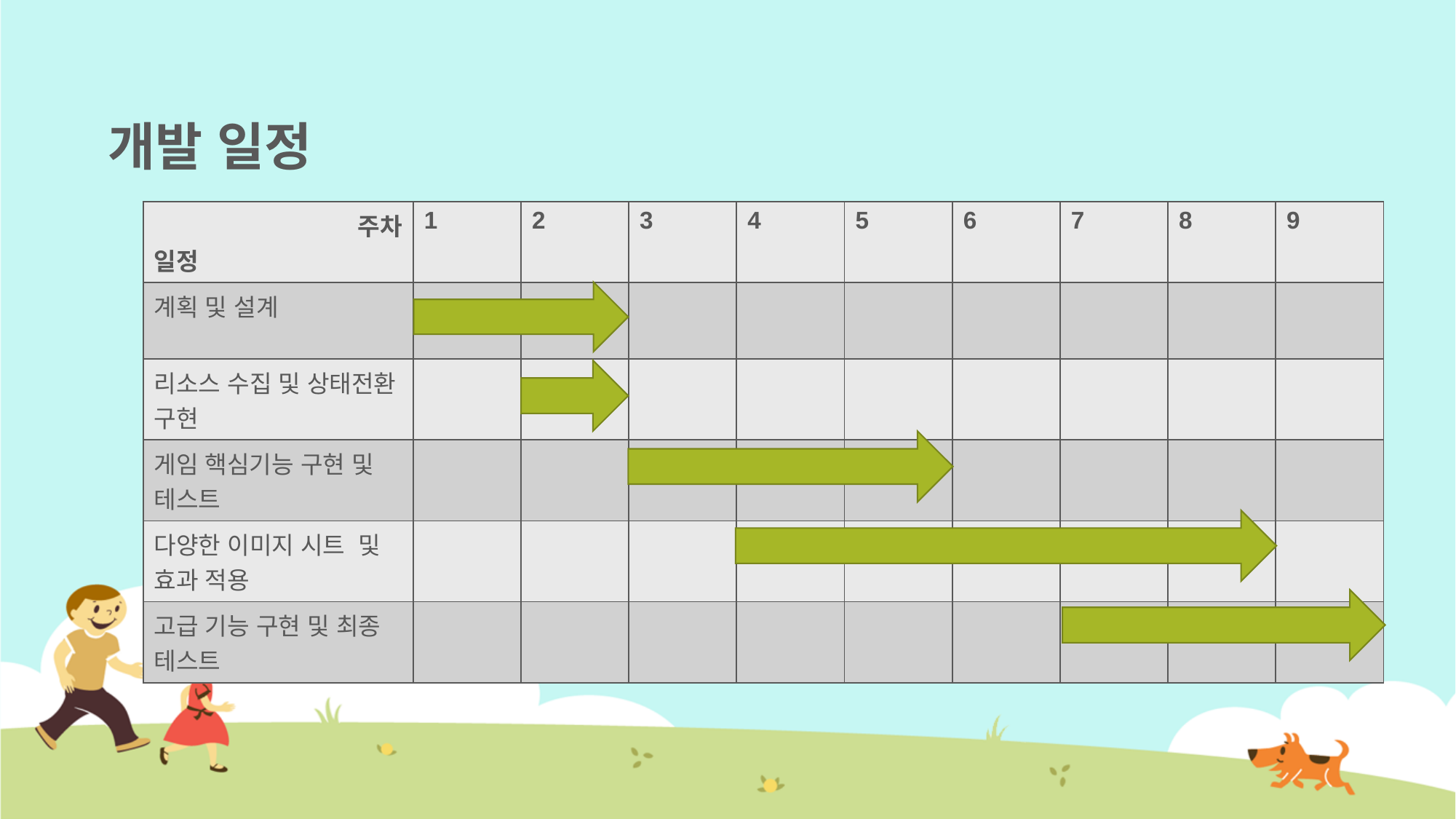

# 개발 일정
| 주차 일정 | 1 | 2 | 3 | 4 | 5 | 6 | 7 | 8 | 9 |
| --- | --- | --- | --- | --- | --- | --- | --- | --- | --- |
| 계획 및 설계 |  |  |  |  |  |  |  |  |  |
| 리소스 수집 및 상태전환 구현 |  |  |  |  |  |  |  |  |  |
| 게임 핵심기능 구현 및 테스트 |  |  |  |  |  |  |  |  |  |
| 다양한 이미지 시트 및 효과 적용 |  |  |  |  |  |  |  |  |  |
| 고급 기능 구현 및 최종 테스트 |  |  |  |  |  |  |  |  |  |